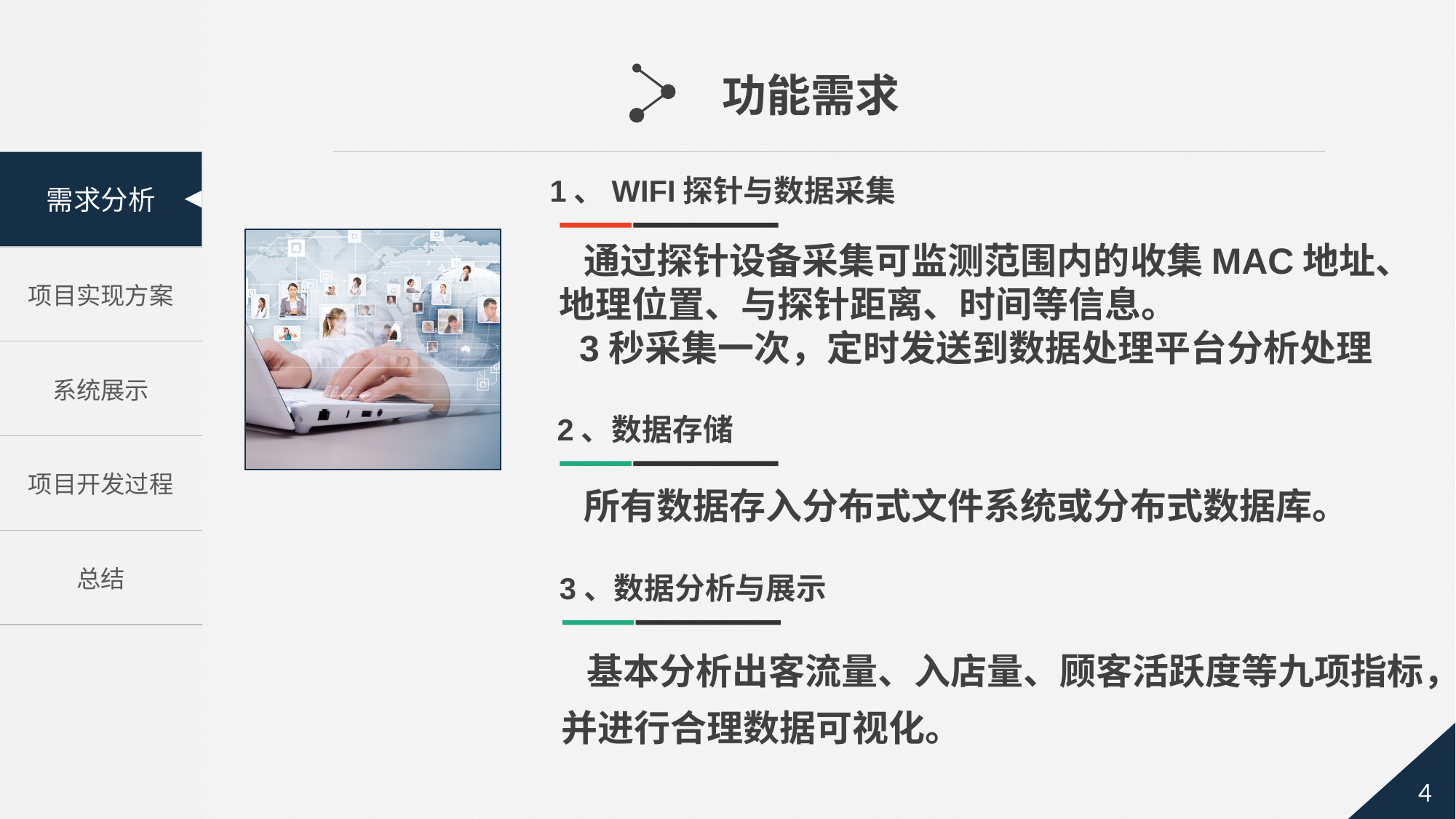

功能需求
1、WIFI探针与数据采集

  通过探针设备采集可监测范围内的收集MAC地址、地理位置、与探针距离、时间等信息。
  3秒采集一次，定时发送到数据处理平台分析处理
2、数据存储

  所有数据存入分布式文件系统或分布式数据库。
3、数据分析与展示

  基本分析出客流量、入店量、顾客活跃度等九项指标，并进行合理数据可视化。